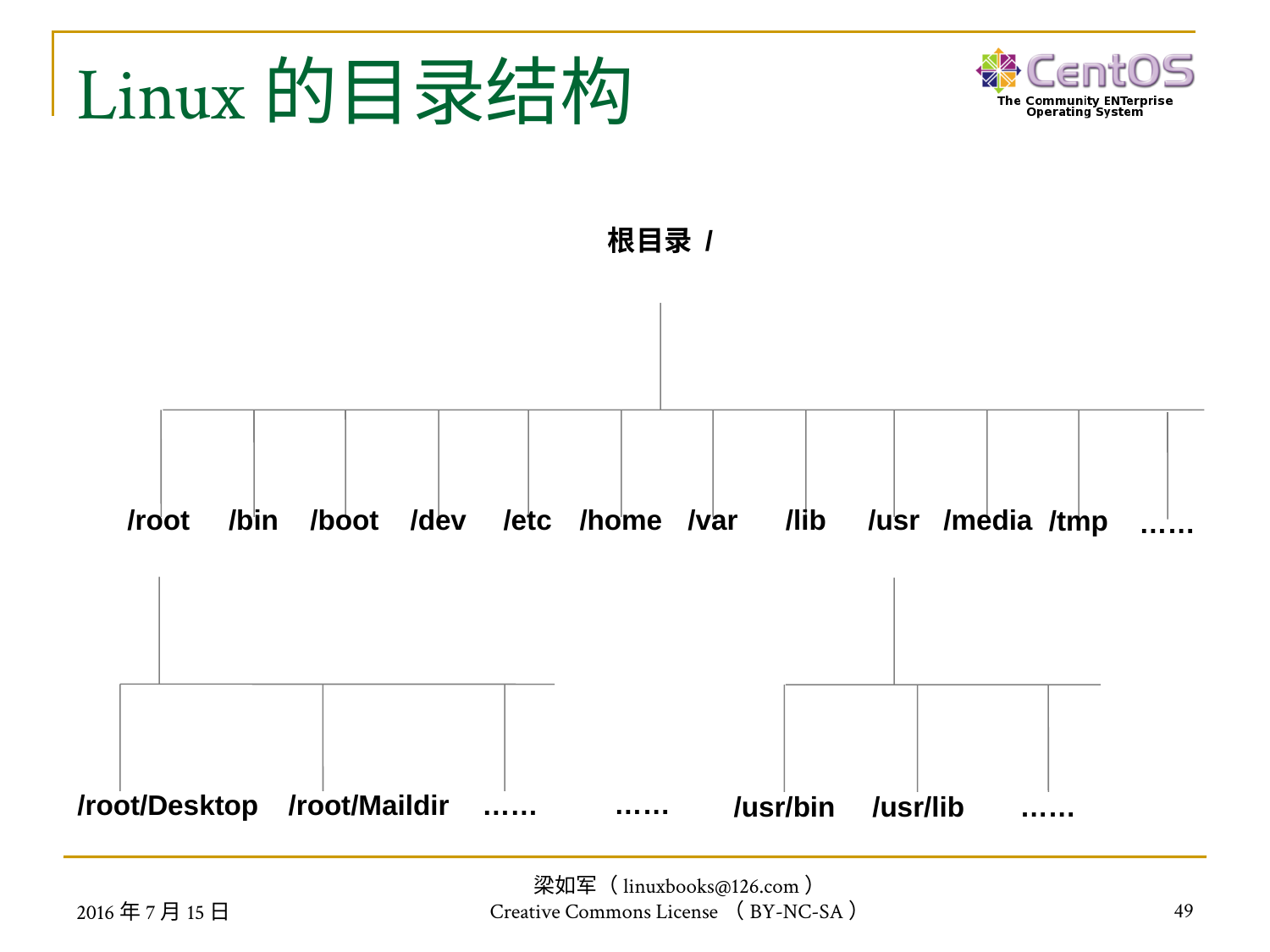

# Linux的目录结构
根目录 /

/root
/bin
/boot
/dev
/etc
/home
/var
/lib
/usr
/media
/tmp
……

  ……
/root/Desktop
/root/Maildir
  ……
/usr/bin
/usr/lib
……
梁如军（linuxbooks@126.com）
Creative Commons License（BY-NC-SA）
2016年7月15日
49